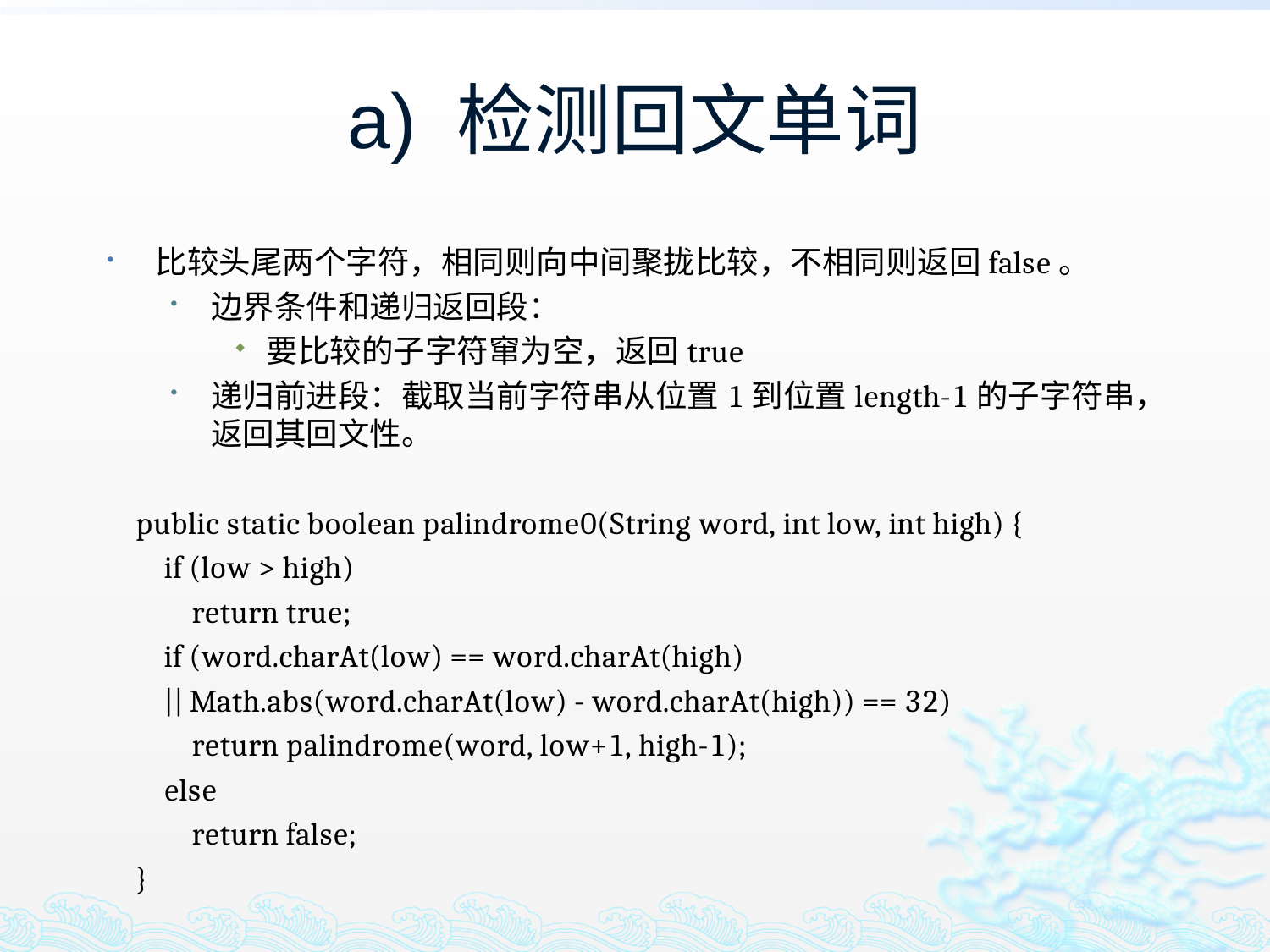

# a) 检测回文单词
比较头尾两个字符，相同则向中间聚拢比较，不相同则返回false。
边界条件和递归返回段：
要比较的子字符窜为空，返回true
递归前进段：截取当前字符串从位置1到位置length-1的子字符串，返回其回文性。

    public static boolean palindrome0(String word, int low, int high) {
        if (low > high)
            return true;
        if (word.charAt(low) == word.charAt(high)
        || Math.abs(word.charAt(low) - word.charAt(high)) == 32)
            return palindrome(word, low+1, high-1);
        else
            return false;
    }